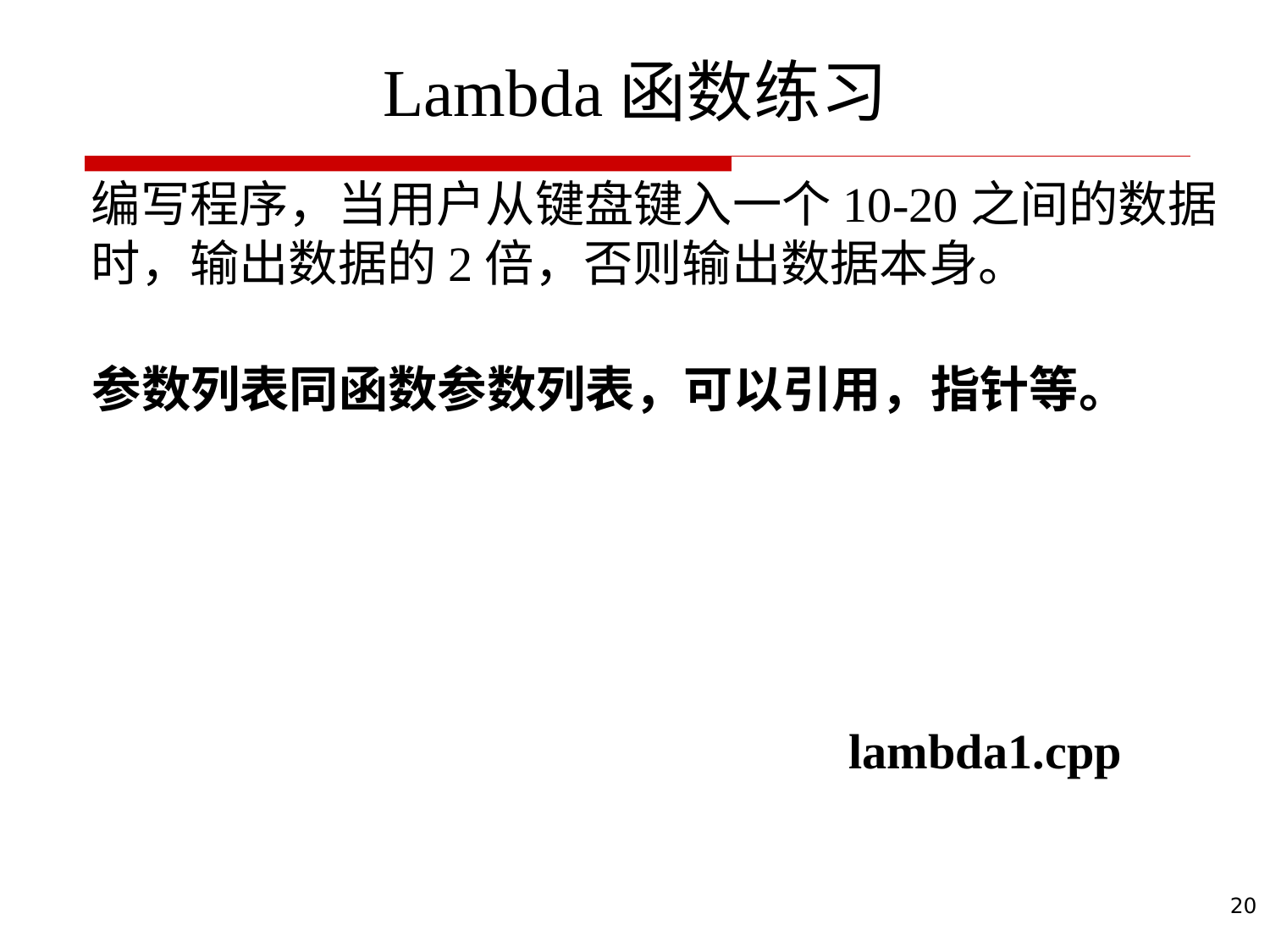

# Lambda函数练习
编写程序，当用户从键盘键入一个10-20之间的数据时，输出数据的2倍，否则输出数据本身。
参数列表同函数参数列表，可以引用，指针等。
lambda1.cpp
20